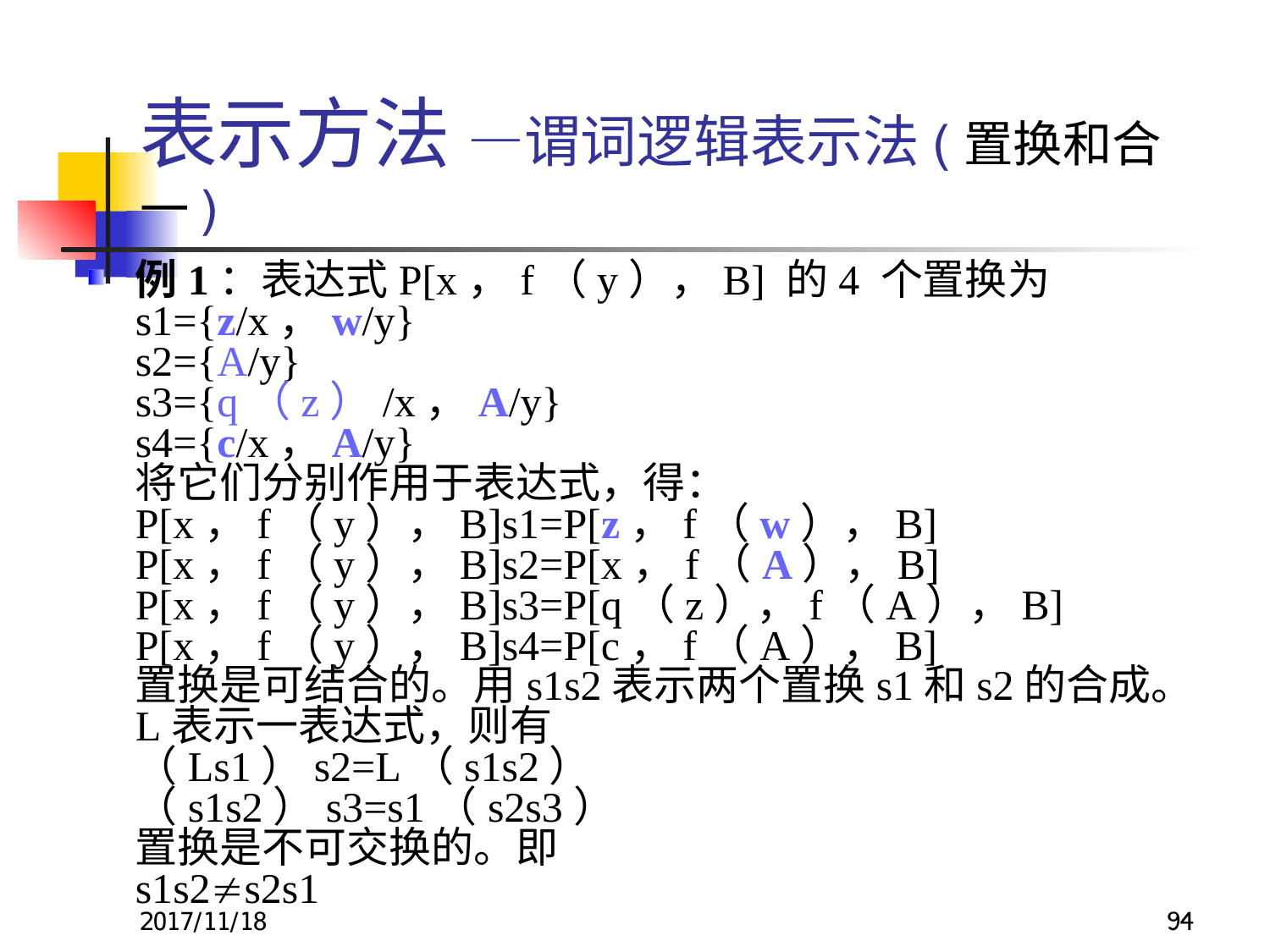

# 表示方法 —谓词逻辑表示法(置换和合一)
例1：表达式P[x，f（y），B] 的4 个置换为
s1={z/x，w/y}
s2={A/y}
s3={q（z）/x，A/y}
s4={c/x，A/y}
将它们分别作用于表达式，得：
P[x，f（y），B]s1=P[z，f（w），B]
P[x，f（y），B]s2=P[x，f（A），B]
P[x，f（y），B]s3=P[q（z），f（A），B]
P[x，f（y），B]s4=P[c，f（A），B]
置换是可结合的。用s1s2表示两个置换s1和s2的合成。L表示一表达式，则有
（Ls1）s2=L（s1s2）
（s1s2）s3=s1（s2s3）
置换是不可交换的。即
s1s2≠s2s1
2017/11/18
94